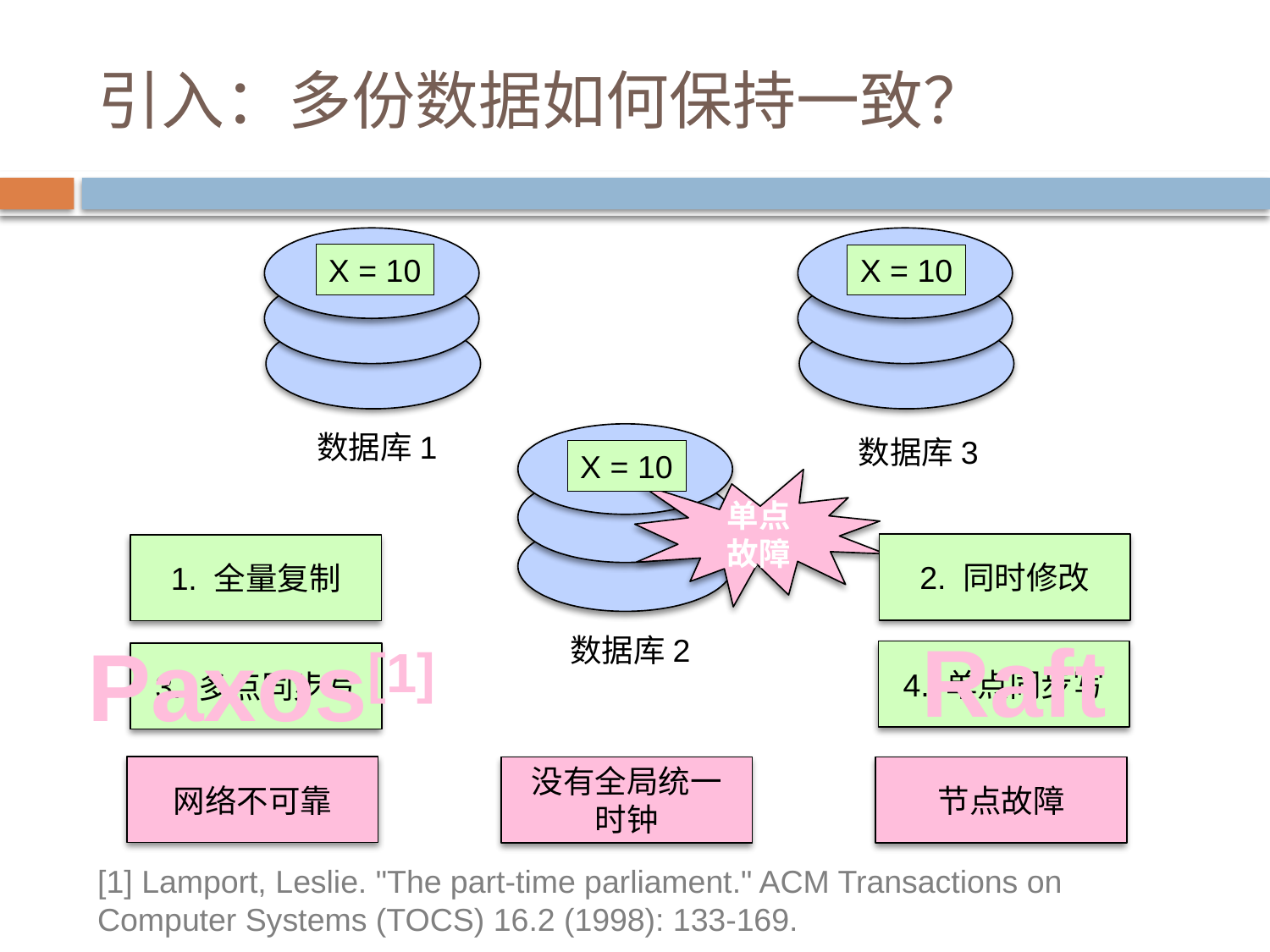

# 引入：多份数据如何保持一致？
2

X = 10
X = 10

数据库1

数据库3
X = 10
单点
故障

2. 同时修改
1. 全量复制
Raft
Paxos[1]
数据库2
4. 单点同步写
3. 多点同步写
网络不可靠
没有全局统一
时钟
节点故障
[1] Lamport, Leslie. "The part-time parliament." ACM Transactions on Computer Systems (TOCS) 16.2 (1998): 133-169.